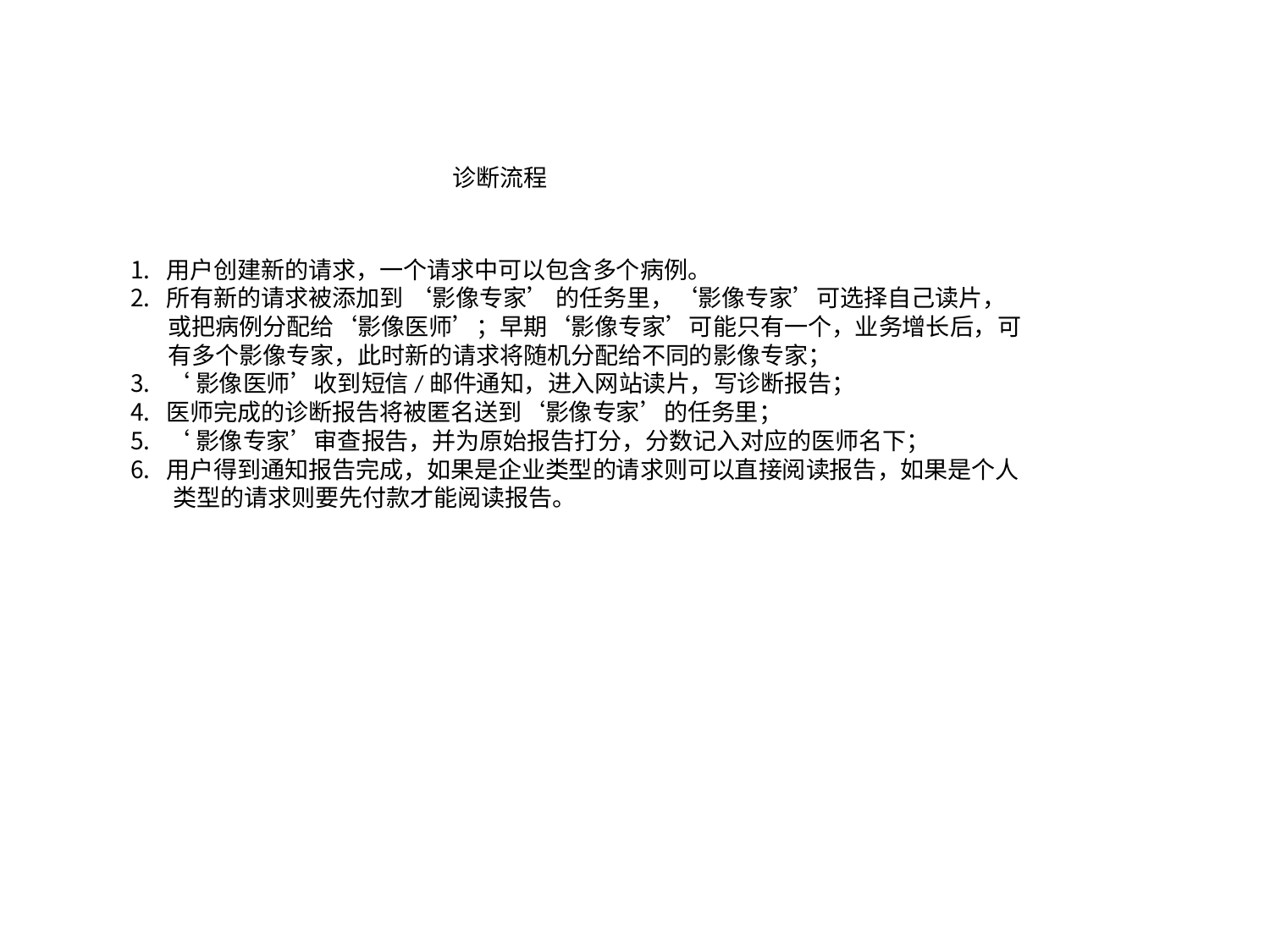

诊断流程
用户创建新的请求，一个请求中可以包含多个病例。
所有新的请求被添加到 ‘影像专家’ 的任务里，‘影像专家’可选择自己读片，
      或把病例分配给‘影像医师’；早期‘影像专家’可能只有一个，业务增长后，可
      有多个影像专家，此时新的请求将随机分配给不同的影像专家；
‘影像医师’收到短信/邮件通知，进入网站读片，写诊断报告；
医师完成的诊断报告将被匿名送到‘影像专家’的任务里；
‘影像专家’审查报告，并为原始报告打分，分数记入对应的医师名下；
用户得到通知报告完成，如果是企业类型的请求则可以直接阅读报告，如果是个人
       类型的请求则要先付款才能阅读报告。